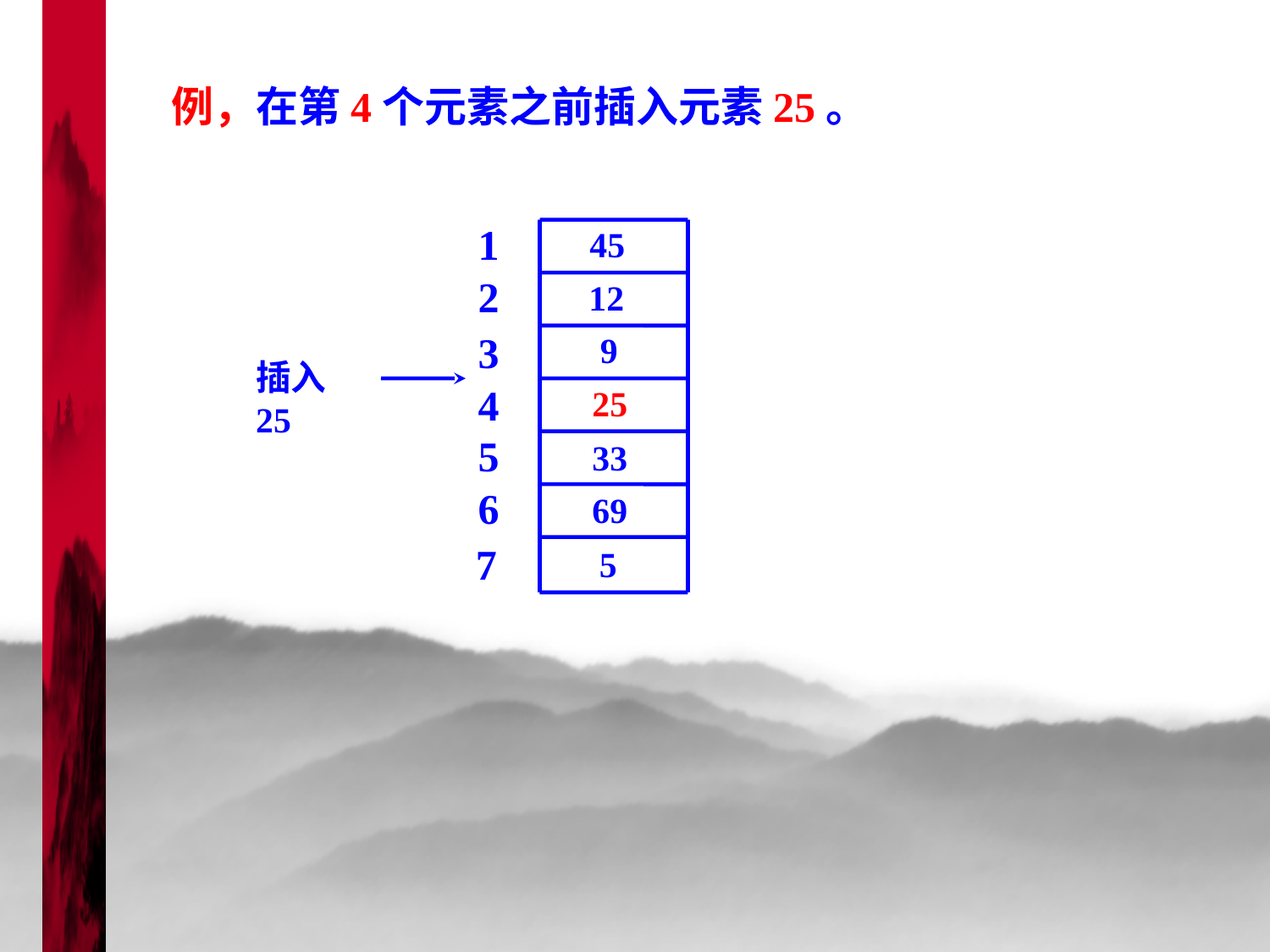

例，在第4个元素之前插入元素25。
1
45

2
12

3
9

4
33

5
69

6
5

插入25

25

33

69

5
7